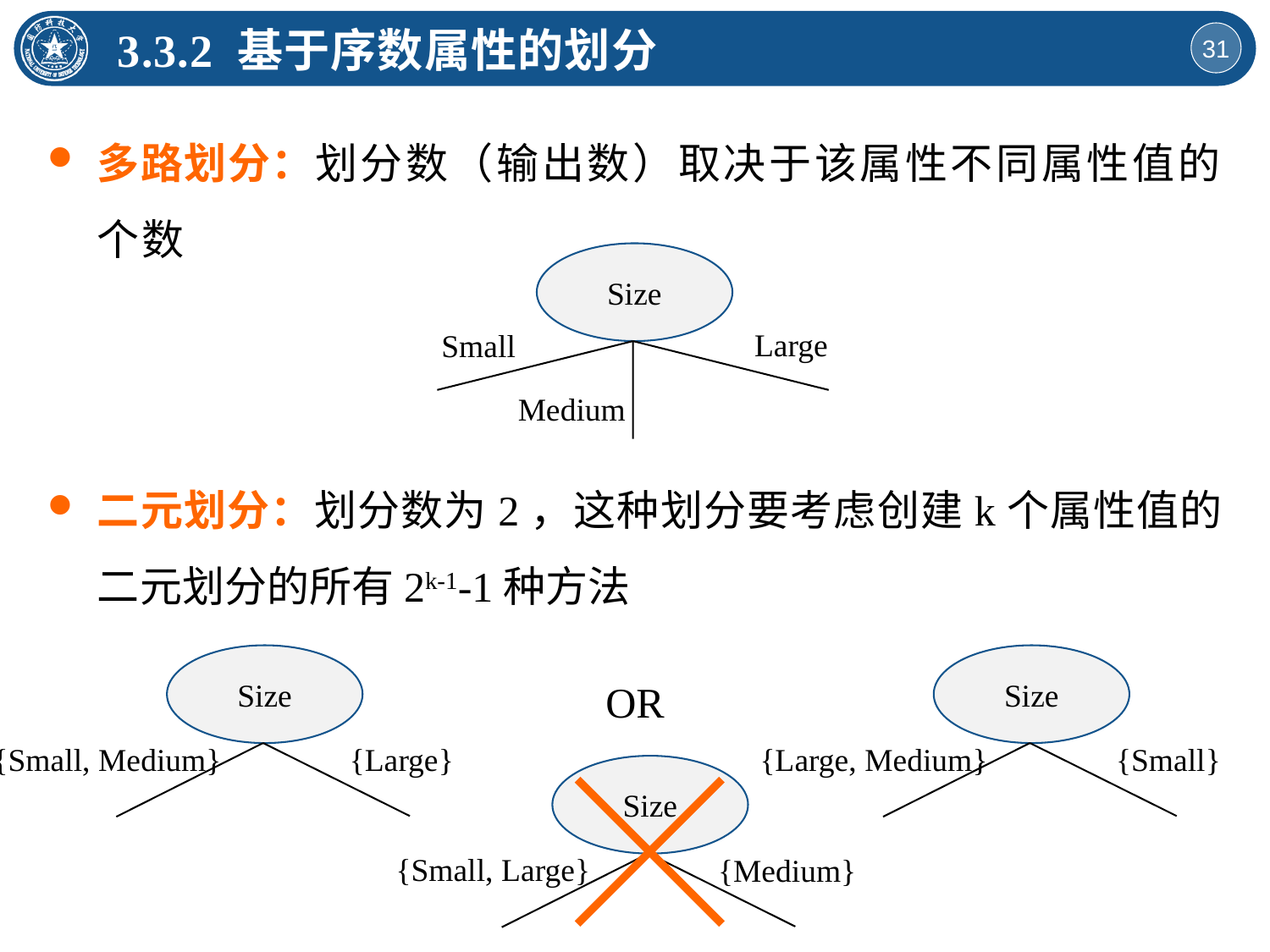

3.3.2 基于序数属性的划分
多路划分：划分数（输出数）取决于该属性不同属性值的个数

二元划分：划分数为2，这种划分要考虑创建k个属性值的二元划分的所有2k-1-1种方法
Size
Large
Small

Medium
Size
{Small, Medium}
{Large}

Size
{Large, Medium}
{Small}

OR
Size
{Small, Large}
{Medium}